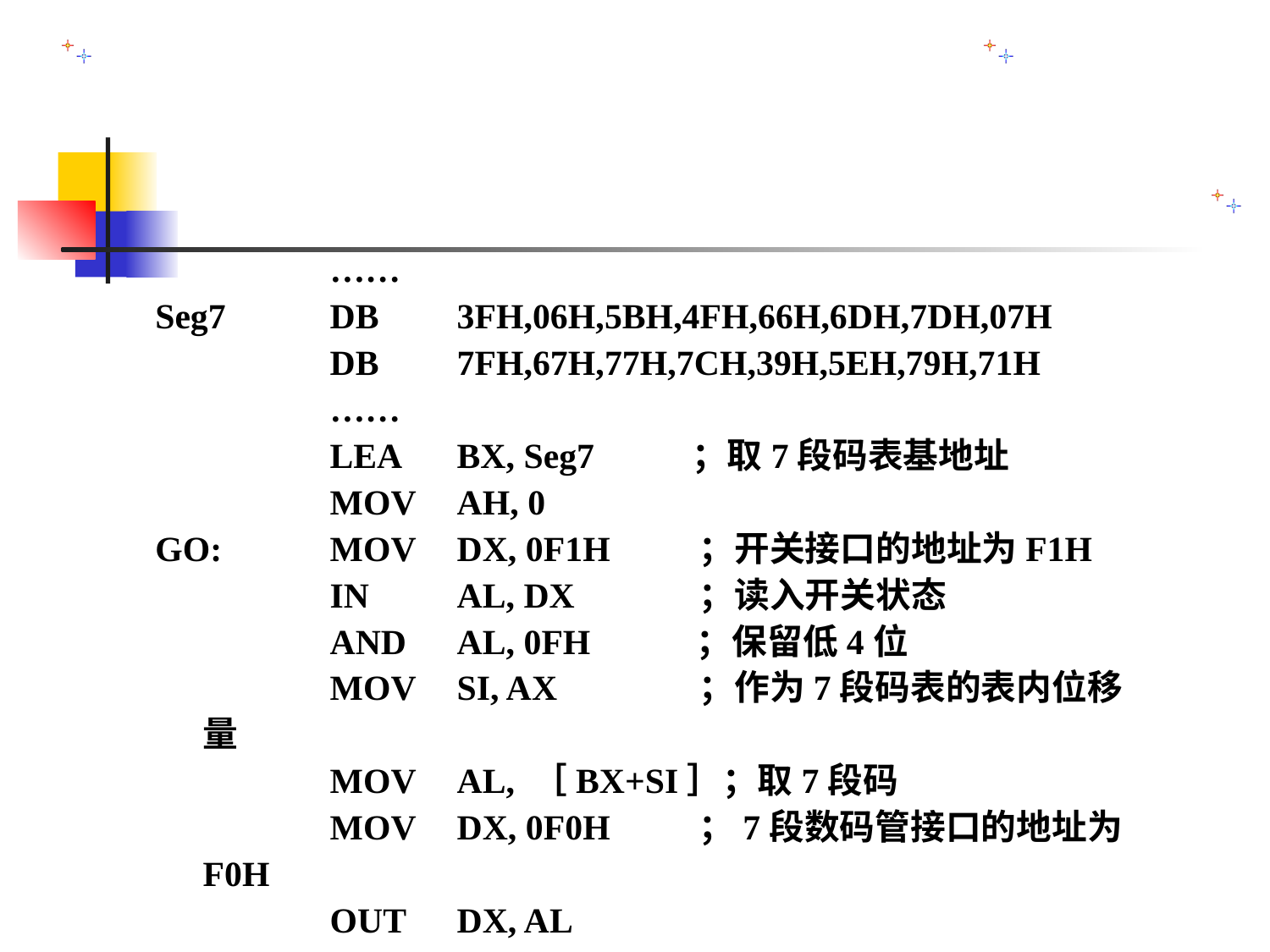

……
Seg7	DB	3FH,06H,5BH,4FH,66H,6DH,7DH,07H
		DB	7FH,67H,77H,7CH,39H,5EH,79H,71H
		……
		LEA	BX, Seg7          ；取7段码表基地址
		MOV	AH, 0
GO:	MOV	DX, 0F1H         ；开关接口的地址为F1H
		IN	AL, DX	            ；读入开关状态
		AND	AL, 0FH           ；保留低4位
		MOV	SI, AX	            ；作为7段码表的表内位移量
		MOV	AL, ［BX+SI］；取7段码
		MOV	DX, 0F0H         ；7段数码管接口的地址为F0H
		OUT	DX, AL
		JMP	GO